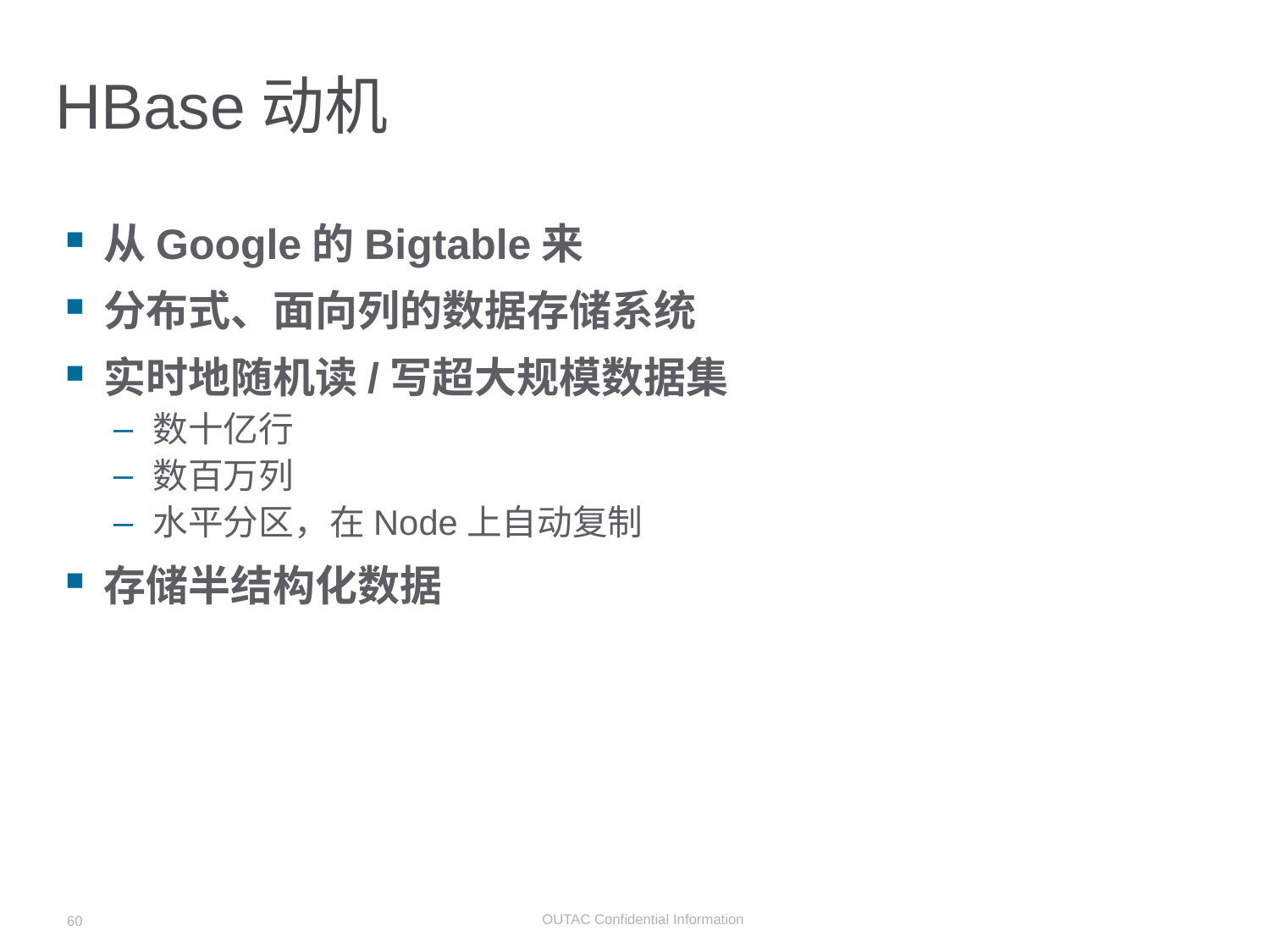

# HBase动机
从Google的Bigtable来
分布式、面向列的数据存储系统
实时地随机读/写超大规模数据集
数十亿行
数百万列
水平分区，在Node上自动复制
存储半结构化数据
60